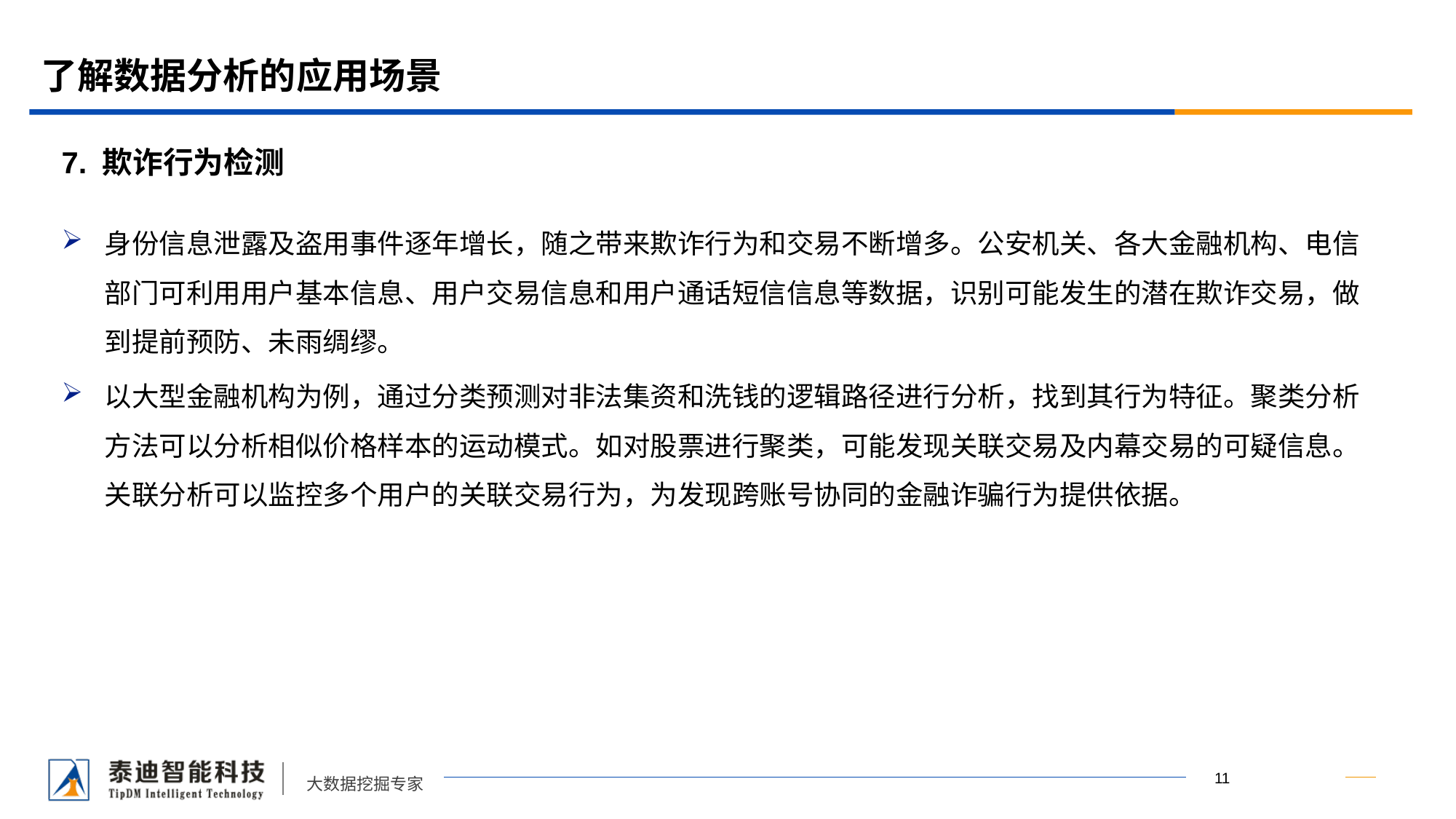

# 了解数据分析的应用场景
7. 欺诈行为检测
身份信息泄露及盗用事件逐年增长，随之带来欺诈行为和交易不断增多。公安机关、各大金融机构、电信部门可利用用户基本信息、用户交易信息和用户通话短信信息等数据，识别可能发生的潜在欺诈交易，做到提前预防、未雨绸缪。
以大型金融机构为例，通过分类预测对非法集资和洗钱的逻辑路径进行分析，找到其行为特征。聚类分析方法可以分析相似价格样本的运动模式。如对股票进行聚类，可能发现关联交易及内幕交易的可疑信息。关联分析可以监控多个用户的关联交易行为，为发现跨账号协同的金融诈骗行为提供依据。